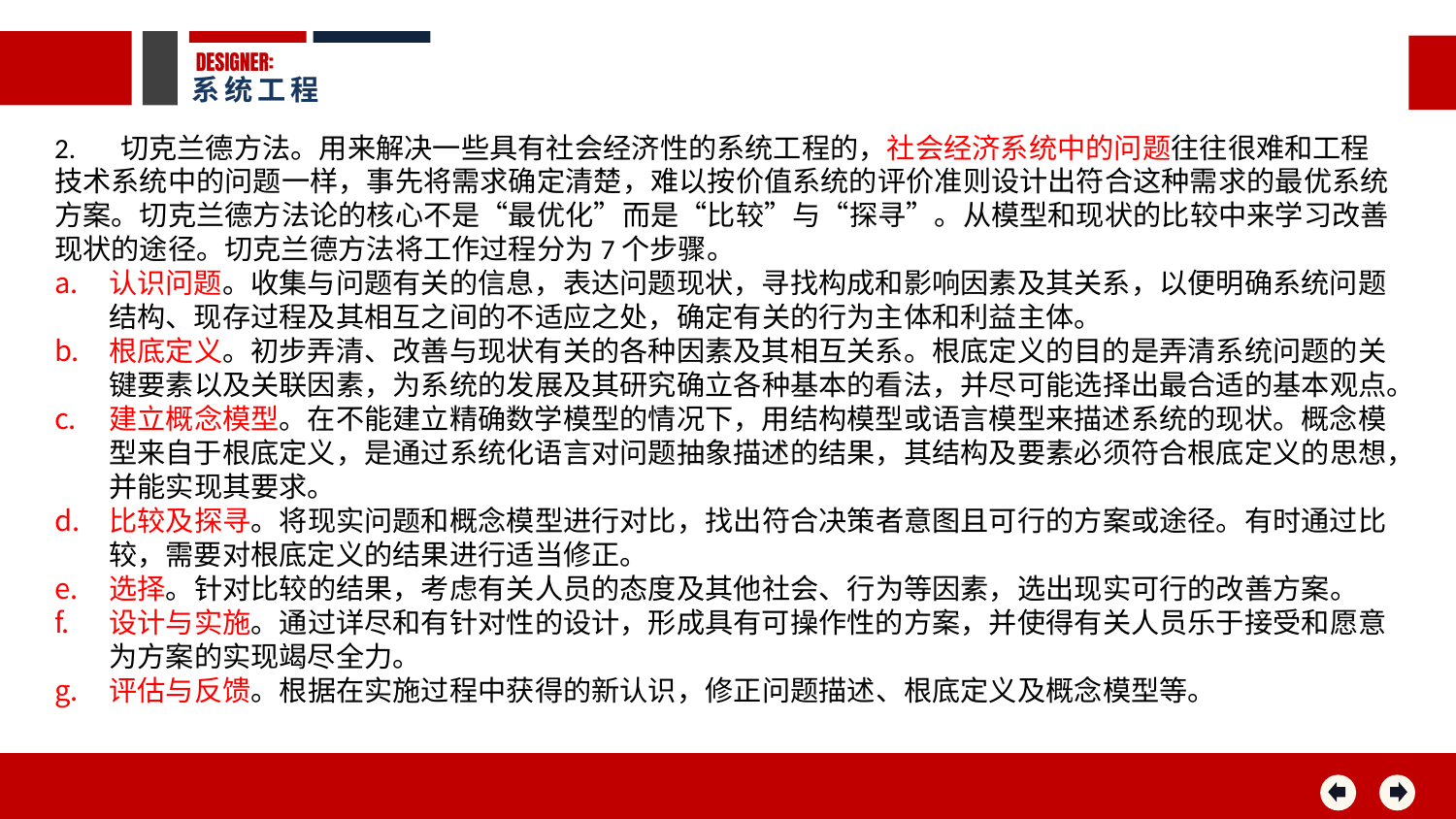

DESIGNER:
系统工程
2.      切克兰德方法。用来解决一些具有社会经济性的系统工程的，社会经济系统中的问题往往很难和工程技术系统中的问题一样，事先将需求确定清楚，难以按价值系统的评价准则设计出符合这种需求的最优系统方案。切克兰德方法论的核心不是“最优化”而是“比较”与“探寻”。从模型和现状的比较中来学习改善现状的途径。切克兰德方法将工作过程分为7个步骤。
认识问题。收集与问题有关的信息，表达问题现状，寻找构成和影响因素及其关系，以便明确系统问题结构、现存过程及其相互之间的不适应之处，确定有关的行为主体和利益主体。
根底定义。初步弄清、改善与现状有关的各种因素及其相互关系。根底定义的目的是弄清系统问题的关键要素以及关联因素，为系统的发展及其研究确立各种基本的看法，并尽可能选择出最合适的基本观点。
建立概念模型。在不能建立精确数学模型的情况下，用结构模型或语言模型来描述系统的现状。概念模型来自于根底定义，是通过系统化语言对问题抽象描述的结果，其结构及要素必须符合根底定义的思想，并能实现其要求。
比较及探寻。将现实问题和概念模型进行对比，找出符合决策者意图且可行的方案或途径。有时通过比较，需要对根底定义的结果进行适当修正。
选择。针对比较的结果，考虑有关人员的态度及其他社会、行为等因素，选出现实可行的改善方案。
设计与实施。通过详尽和有针对性的设计，形成具有可操作性的方案，并使得有关人员乐于接受和愿意为方案的实现竭尽全力。
评估与反馈。根据在实施过程中获得的新认识，修正问题描述、根底定义及概念模型等。